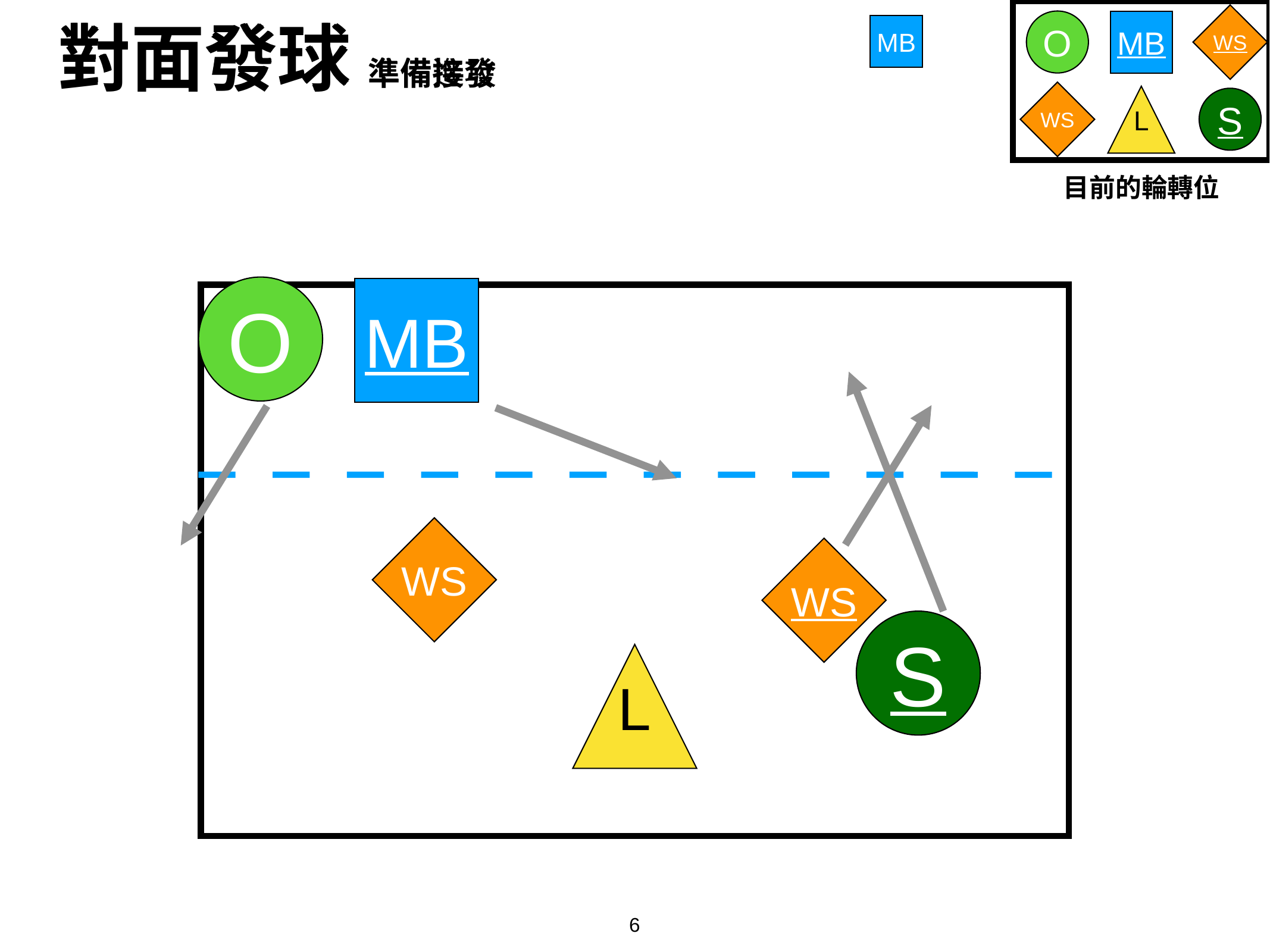

# 對面發球 準備接發
對面發球 準備進攻

WS
O
MB
MB
WS
L
S
目前的輪轉位
O
MB

WS
WS
S
L
6